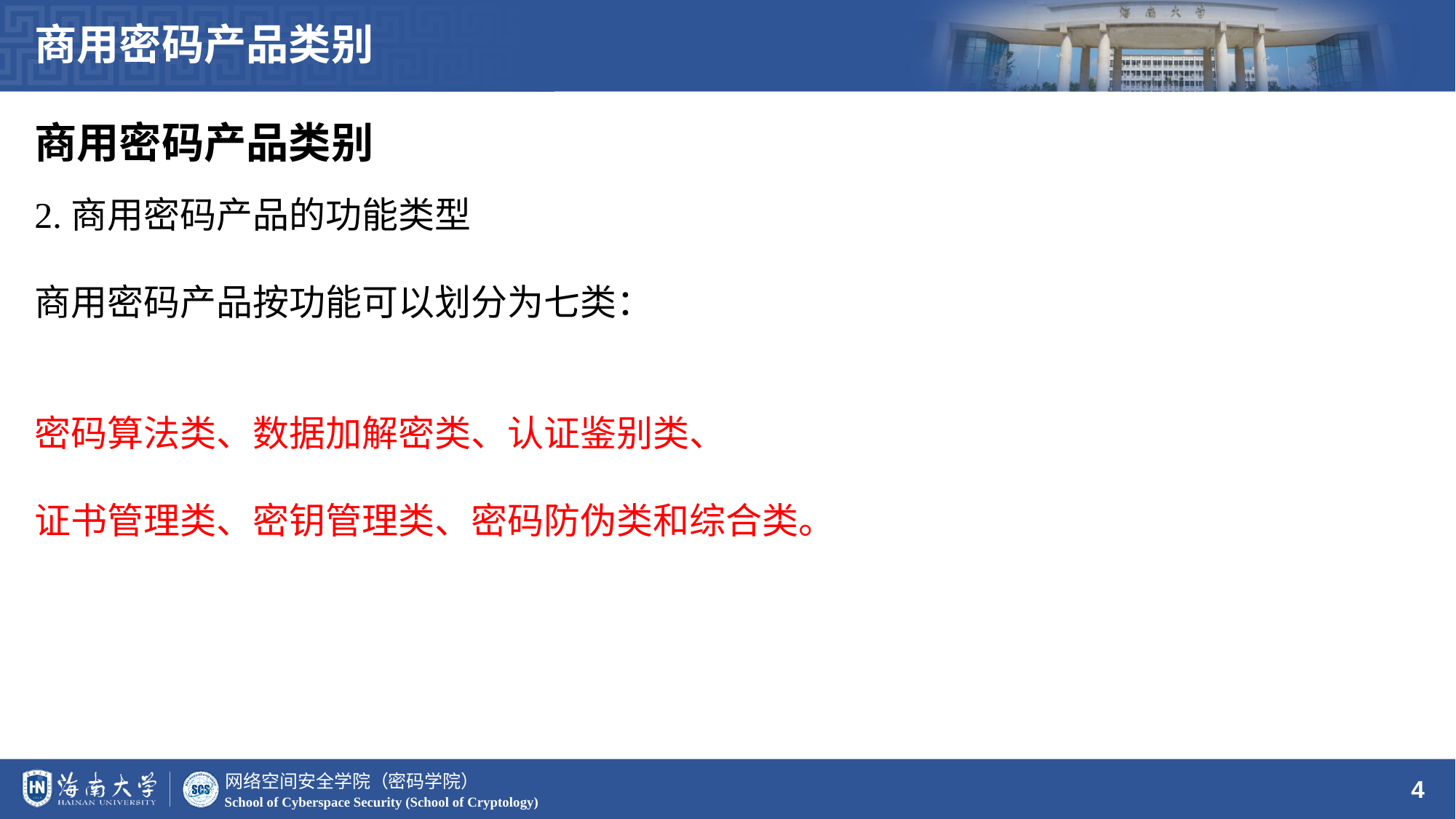

商用密码产品类别
商用密码产品类别
2.商用密码产品的功能类型

商用密码产品按功能可以划分为七类：

密码算法类、数据加解密类、认证鉴别类、
证书管理类、密钥管理类、密码防伪类和综合类。
4